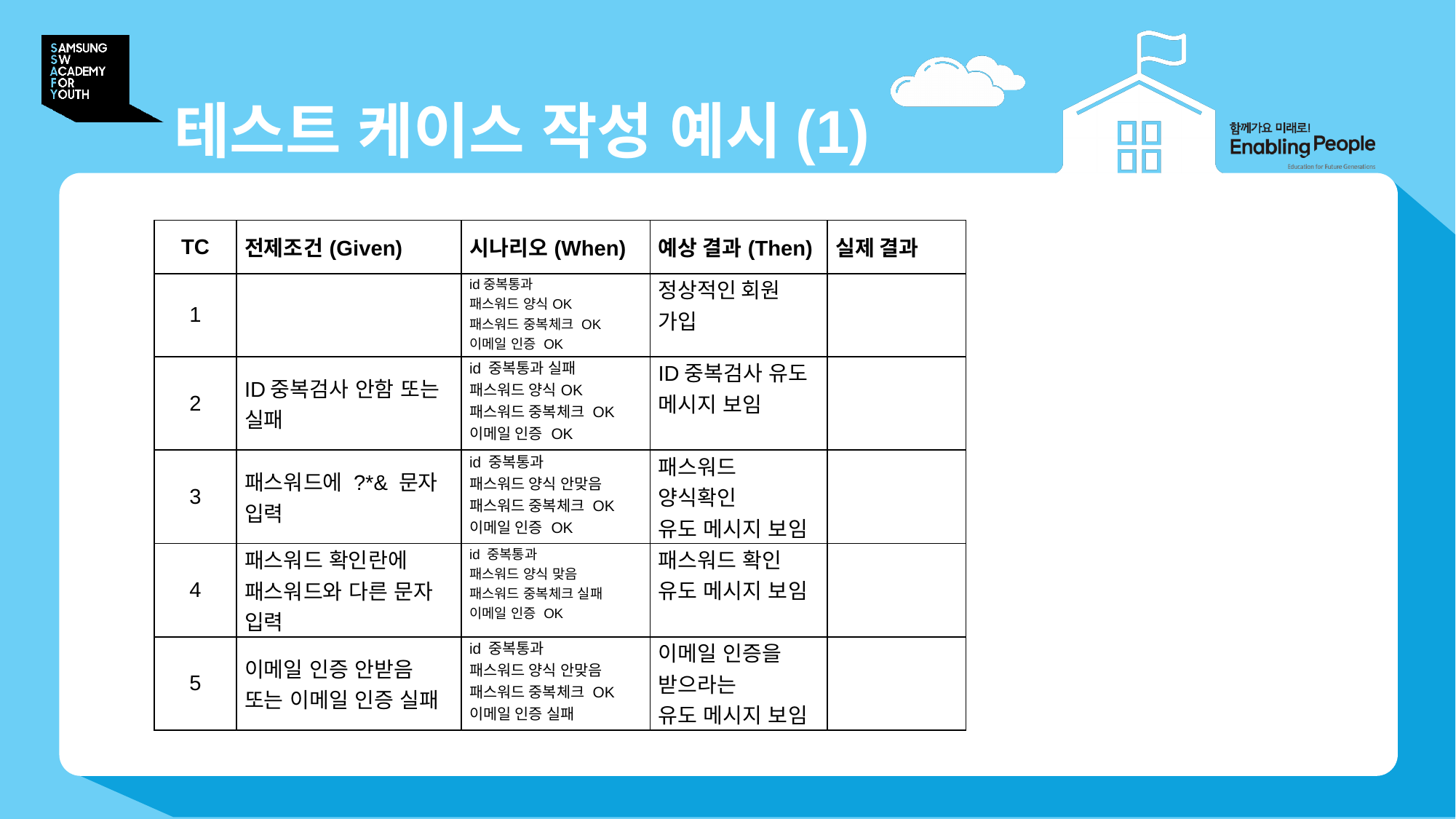

# 테스트 케이스 작성 예시(1)
| TC | 전제조건(Given) | 시나리오(When) | 예상 결과(Then) | 실제 결과 |
| --- | --- | --- | --- | --- |
| 1 |  | id중복통과 패스워드 양식OK 패스워드 중복체크 OK 이메일 인증 OK | 정상적인 회원 가입 |  |
| 2 | ID중복검사 안함 또는 실패 | id 중복통과 실패 패스워드 양식OK 패스워드 중복체크 OK 이메일 인증 OK | ID중복검사 유도 메시지 보임 |  |
| 3 | 패스워드에 ?\*& 문자 입력 | id 중복통과 패스워드 양식 안맞음 패스워드 중복체크 OK 이메일 인증 OK | 패스워드 양식확인 유도 메시지 보임 |  |
| 4 | 패스워드 확인란에 패스워드와 다른 문자 입력 | id 중복통과 패스워드 양식 맞음 패스워드 중복체크 실패 이메일 인증 OK | 패스워드 확인 유도 메시지 보임 |  |
| 5 | 이메일 인증 안받음 또는 이메일 인증 실패 | id 중복통과 패스워드 양식 안맞음 패스워드 중복체크 OK 이메일 인증 실패 | 이메일 인증을 받으라는 유도 메시지 보임 |  |